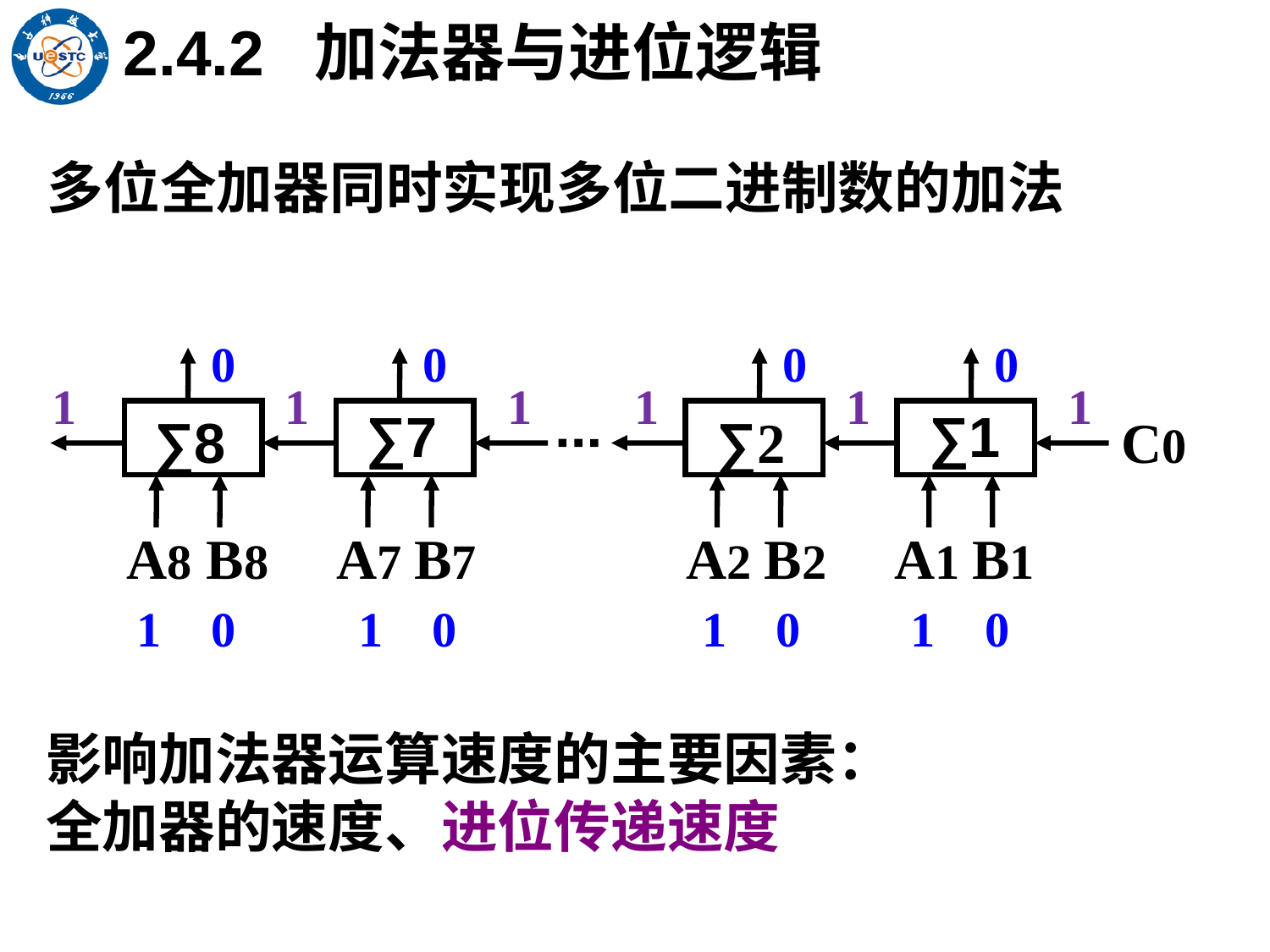

2.4.2  加法器与进位逻辑
多位全加器同时实现多位二进制数的加法
0
0
0
0

1
1
1
1
1
1
∑7
∑1

∑8

∑2

C0

A8 B8     A7 B7               A2 B2     A1 B1
1                1                          1               1
0                0                          0               0
影响加法器运算速度的主要因素：全加器的速度、进位传递速度